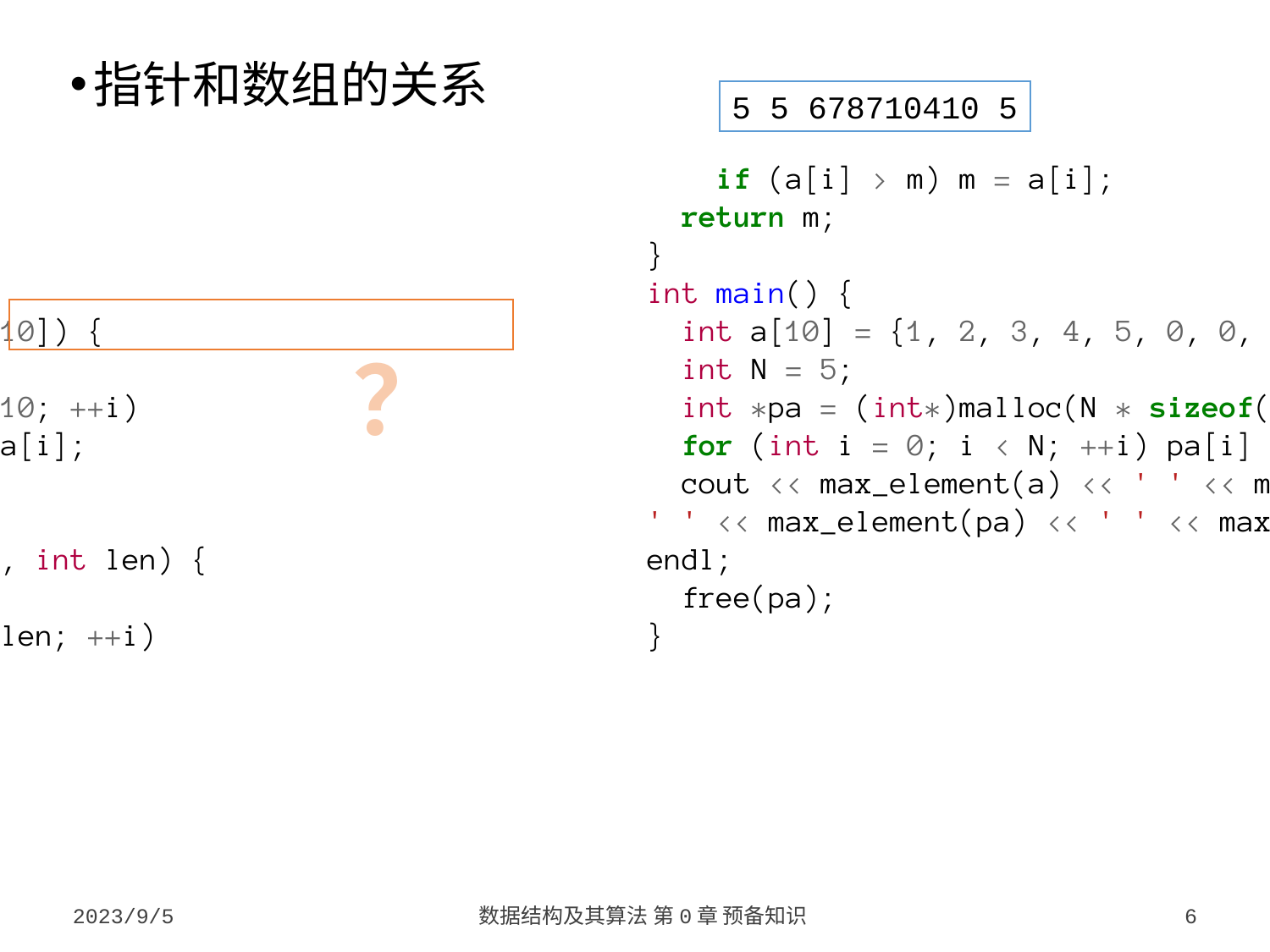

指针和数组的关系
5 5 678710410 5
#include <stdlib.h>
#include <iostream>
using namespace std;

int max_element(int a[10]) {
  int m = a[0];
  for (int i = 1; i < 10; ++i)
    if (a[i] > m) m = a[i];
  return m;
}
int max_element(int *a, int len) {
  int m = a[0];
  for (int i = 1; i < len; ++i)
    if (a[i] > m) m = a[i];
  return m;
}
int main() {
  int a[10] = {1, 2, 3, 4, 5, 0, 0, 0, 0, 0};
  int N = 5;
  int *pa = (int*)malloc(N * sizeof(int));
  for (int i = 0; i < N; ++i) pa[i] = i + 1;
  cout << max_element(a) << ' ' << max_element(a, 10) << ' ' << max_element(pa) << ' ' << max_element(pa, N) << endl;
  free(pa);
}

？
2023/9/5
数据结构及其算法 第0章 预备知识
6